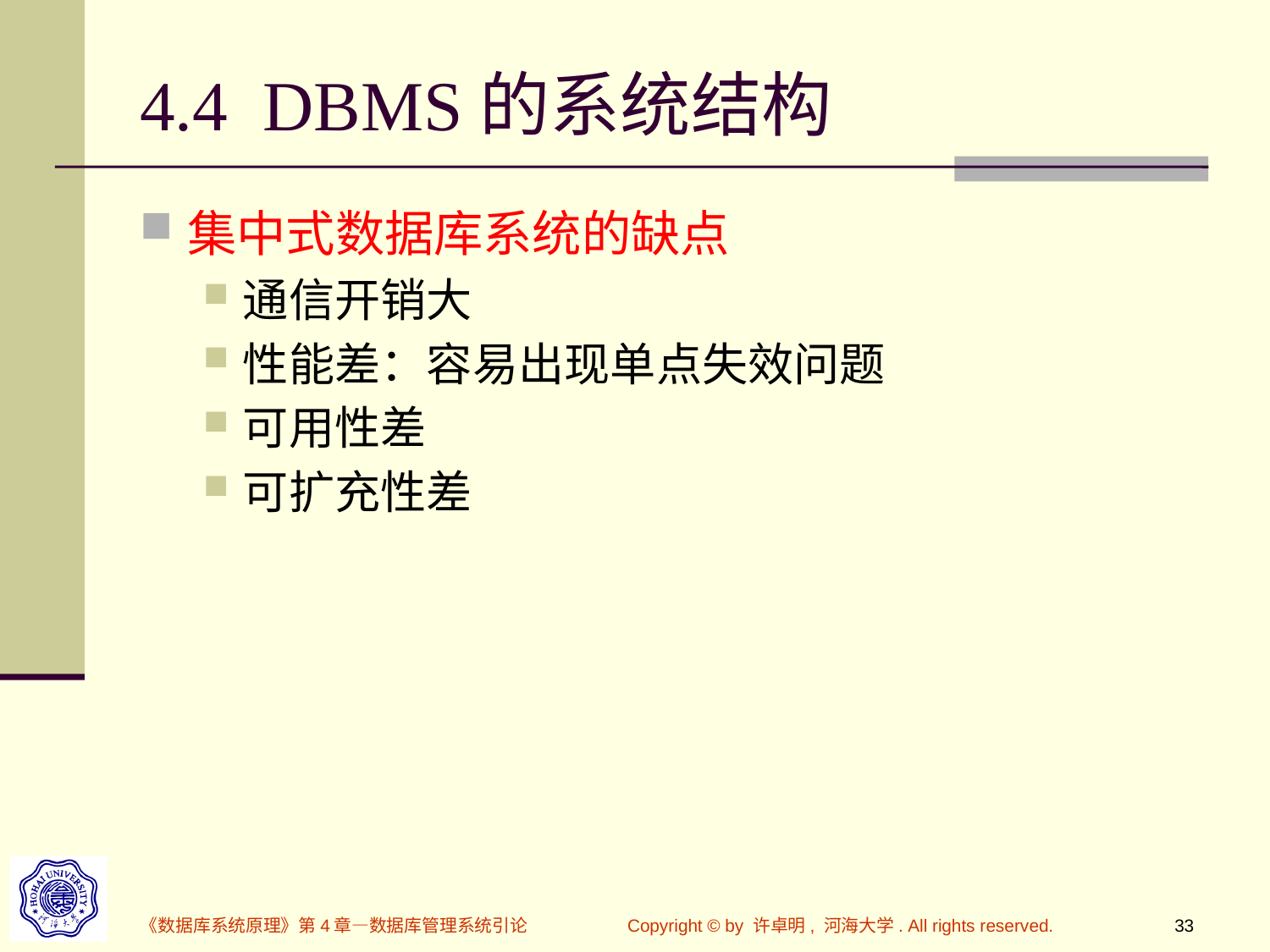

# 4.4  DBMS的系统结构
集中式数据库系统的缺点
通信开销大
性能差：容易出现单点失效问题
可用性差
可扩充性差
《数据库系统原理》第4章—数据库管理系统引论
Copyright © by 许卓明, 河海大学. All rights reserved.
33